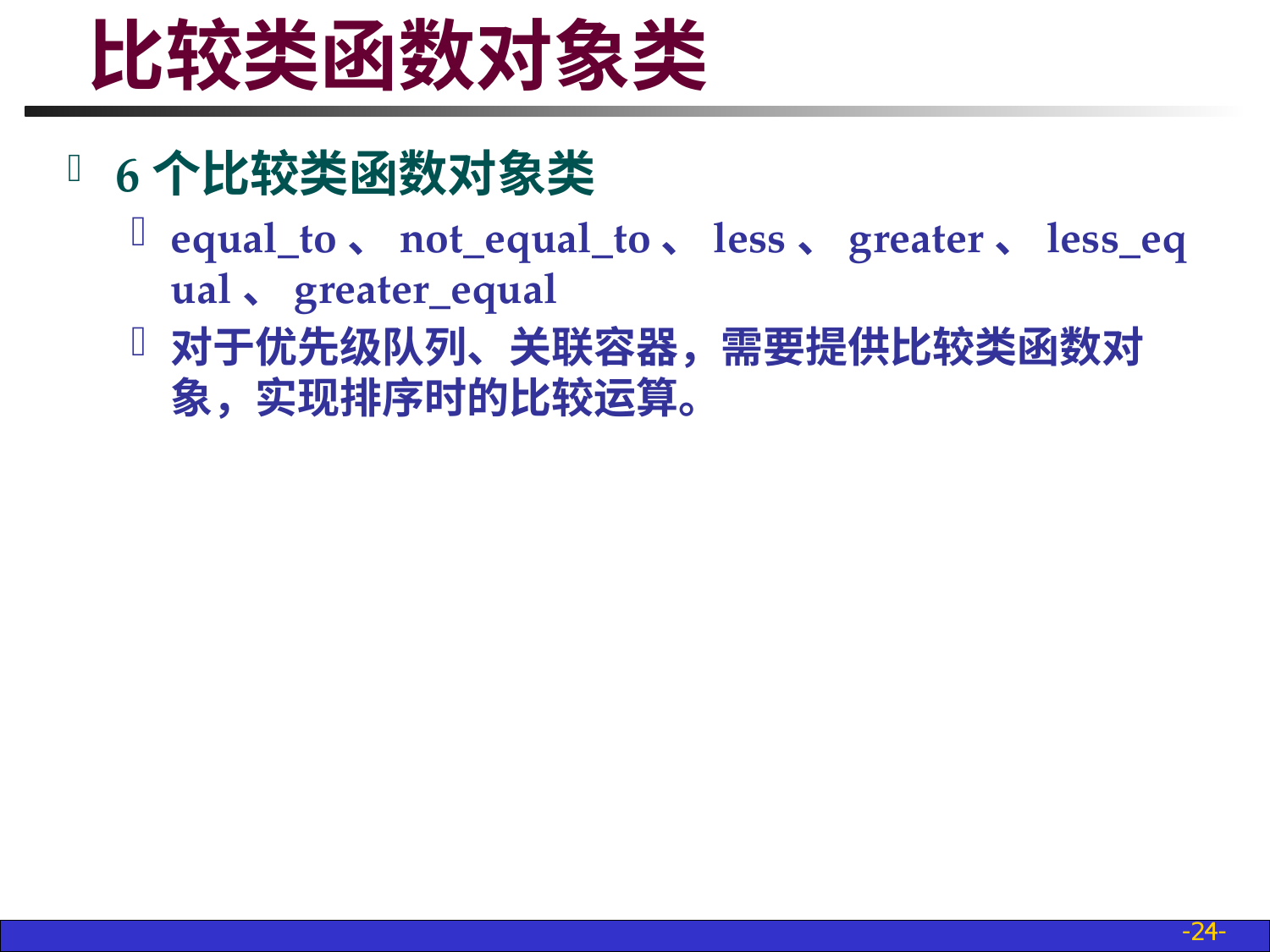

# 比较类函数对象类
6个比较类函数对象类
equal_to、not_equal_to、less、greater、less_equal、greater_equal
对于优先级队列、关联容器，需要提供比较类函数对象，实现排序时的比较运算。
-24-